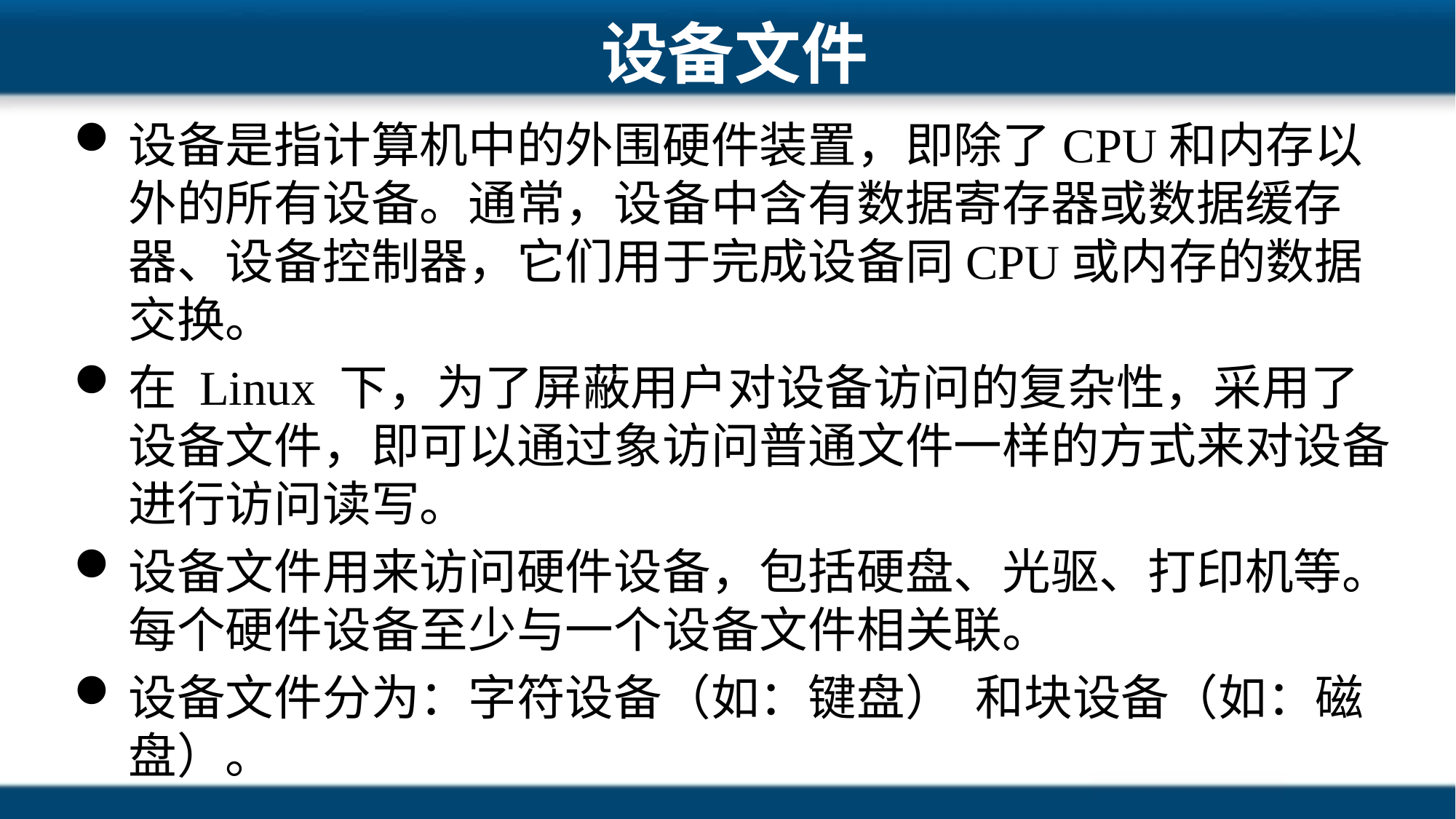

# 设备文件
设备是指计算机中的外围硬件装置，即除了CPU和内存以外的所有设备。通常，设备中含有数据寄存器或数据缓存器、设备控制器，它们用于完成设备同CPU或内存的数据交换。
在 Linux 下，为了屏蔽用户对设备访问的复杂性，采用了设备文件，即可以通过象访问普通文件一样的方式来对设备进行访问读写。
设备文件用来访问硬件设备，包括硬盘、光驱、打印机等。每个硬件设备至少与一个设备文件相关联。
设备文件分为：字符设备（如：键盘）  和块设备（如：磁盘）。